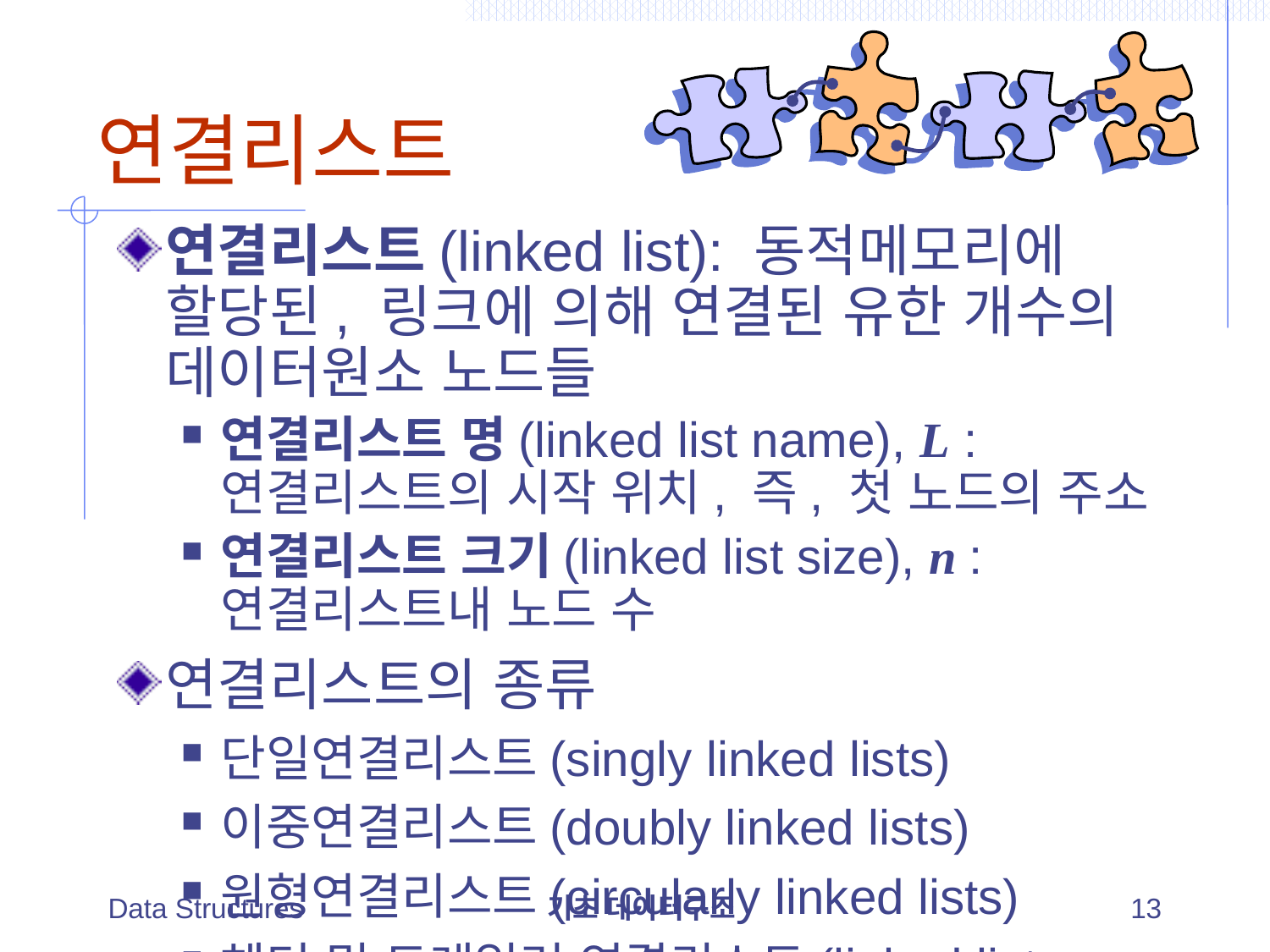

# 연결리스트

연결리스트(linked list): 동적메모리에 할당된, 링크에 의해 연결된 유한 개수의 데이터원소 노드들
연결리스트 명(linked list name), L : 연결리스트의 시작 위치, 즉, 첫 노드의 주소
연결리스트 크기(linked list size), n : 연결리스트내 노드 수
연결리스트의 종류
단일연결리스트(singly linked lists)
이중연결리스트(doubly linked lists)
원형연결리스트(circularly linked lists)
헤더 및 트레일러 연결리스트(linked lists with header and trailer)
이들의 복합
Data Structures
기초 데이터구조
13